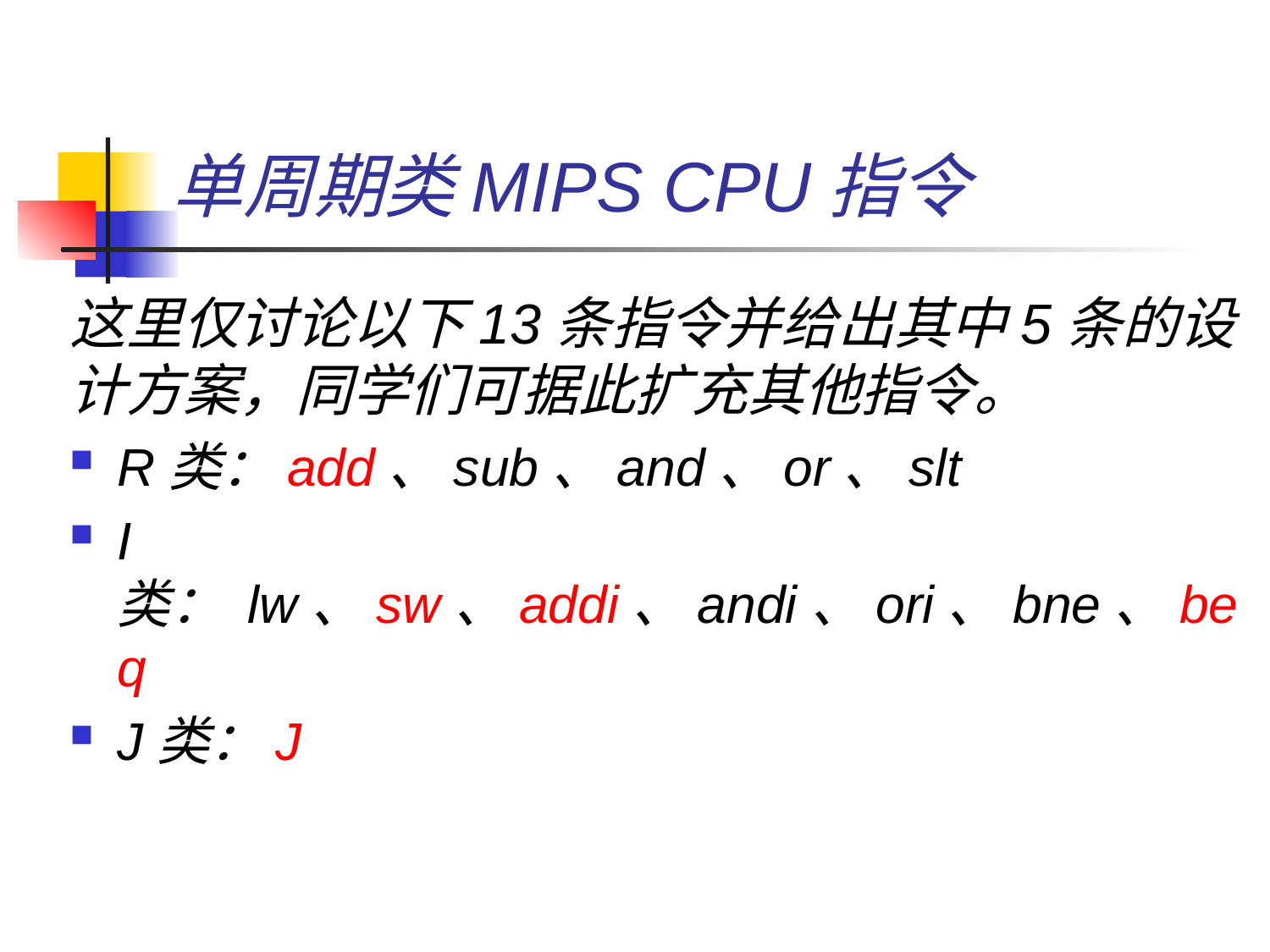

# 单周期类MIPS CPU指令
这里仅讨论以下13条指令并给出其中5条的设计方案，同学们可据此扩充其他指令。
R类：add、sub、and、or、slt
I类： lw、sw、addi、andi、ori、bne、beq
J类：J